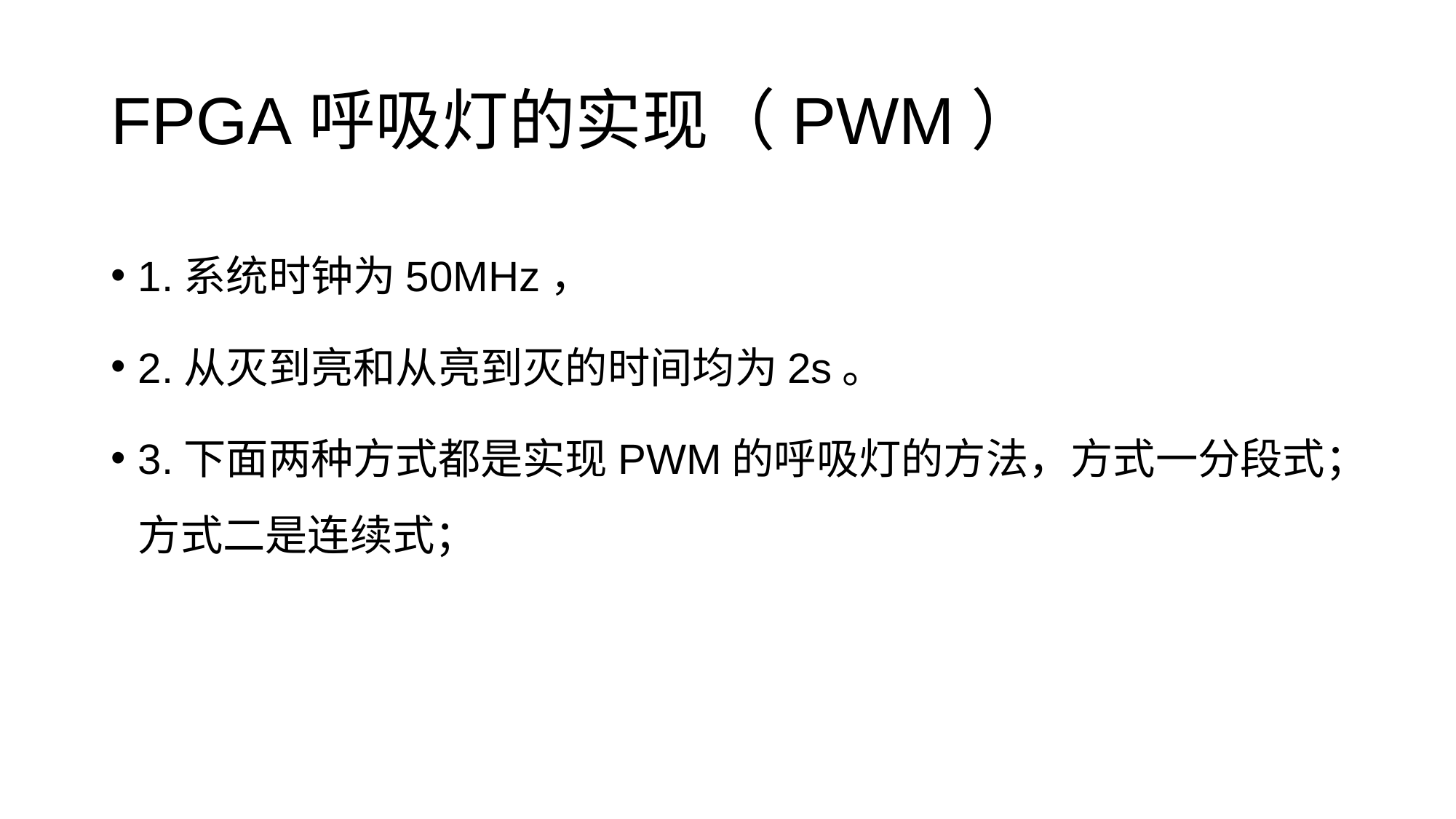

# FPGA呼吸灯的实现（PWM）
1.系统时钟为50MHz，
2.从灭到亮和从亮到灭的时间均为2s。
3.下面两种方式都是实现PWM的呼吸灯的方法，方式一分段式；方式二是连续式；